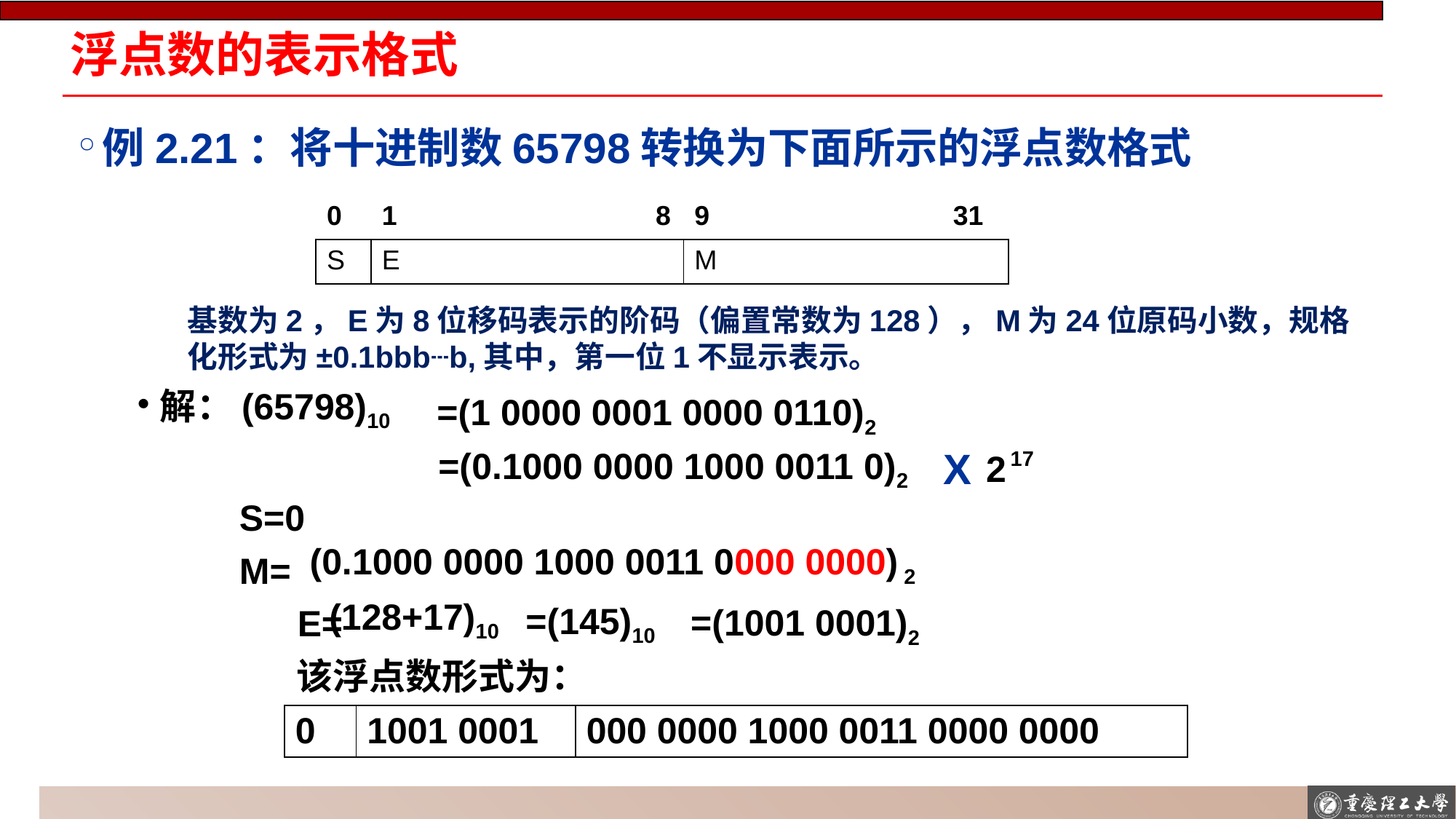

# 浮点数的表示格式
例2.21：将十进制数65798转换为下面所示的浮点数格式

基数为2，E为8位移码表示的阶码（偏置常数为128），M为24位原码小数，规格化形式为±0.1bbb┄b,其中，第一位1不显示表示。
解：(65798)10

          S=0
          M=
	     E=
	     该浮点数形式为：
| 0 | 1 8 | 9 31 |
| --- | --- | --- |
| S | E | M |
=(1 0000 0001 0000 0110)2
17
X
=(0.1000 0000 1000 0011 0)2
2
(0.1000 0000 1000 0011 0000 0000) 2
(128+17)10
=(145)10
=(1001 0001)2
| 0 | 1001 0001 | 000 0000 1000 0011 0000 0000 |
| --- | --- | --- |